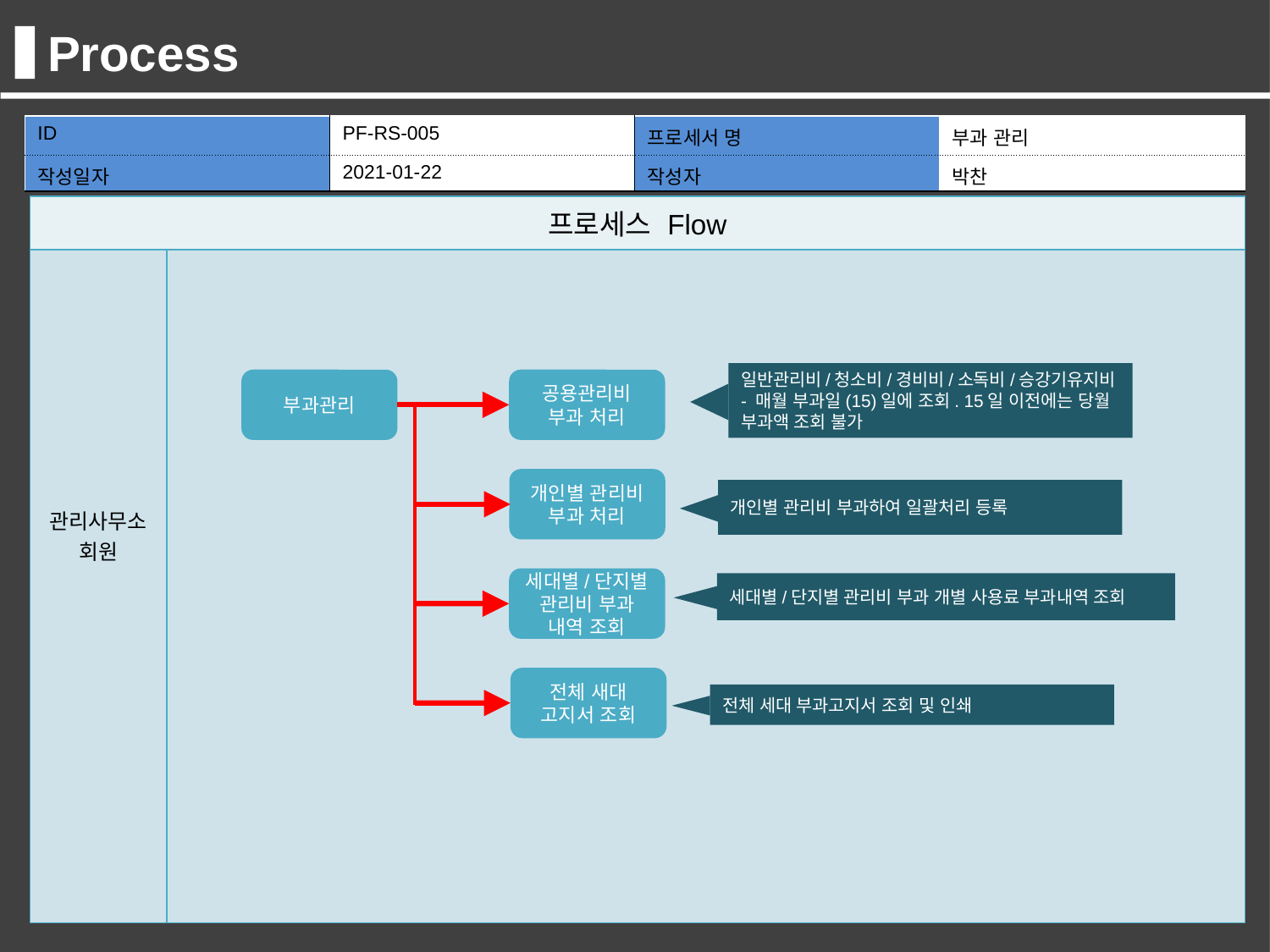

Process
Process

| ID | PF-RS-006 | 프로세서 명 | 최종합격자관리 |
| --- | --- | --- | --- |
| 작성일자 | 2016.05.11 | 작성자 | 김선도 |
| ID | PF-RS-005 | 프로세서 명 | 부과 관리 |
| --- | --- | --- | --- |
| 작성일자 | 2021-01-22 | 작성자 | 박찬 |
| 프로세스 Flow |  |
| --- | --- |
| 관리자 교사 |  |
| 프로세스 Flow |  |
| --- | --- |
| 관리사무소 회원 |  |
일반관리비/청소비/경비비/소독비/승강기유지비 - 매월 부과일(15)일에 조회. 15일 이전에는 당월 부과액 조회 불가

부과관리
공용관리비 부과 처리
1.면접 대상자 조회
개인별 관리비 부과 처리
개인별 관리비 부과하여 일괄처리 등록

세대별/단지별 관리비 부과 내역 조회
세대별/단지별 관리비 부과 개별 사용료 부과내역 조회

전체 새대 고지서 조회
전체 세대 부과고지서 조회 및 인쇄